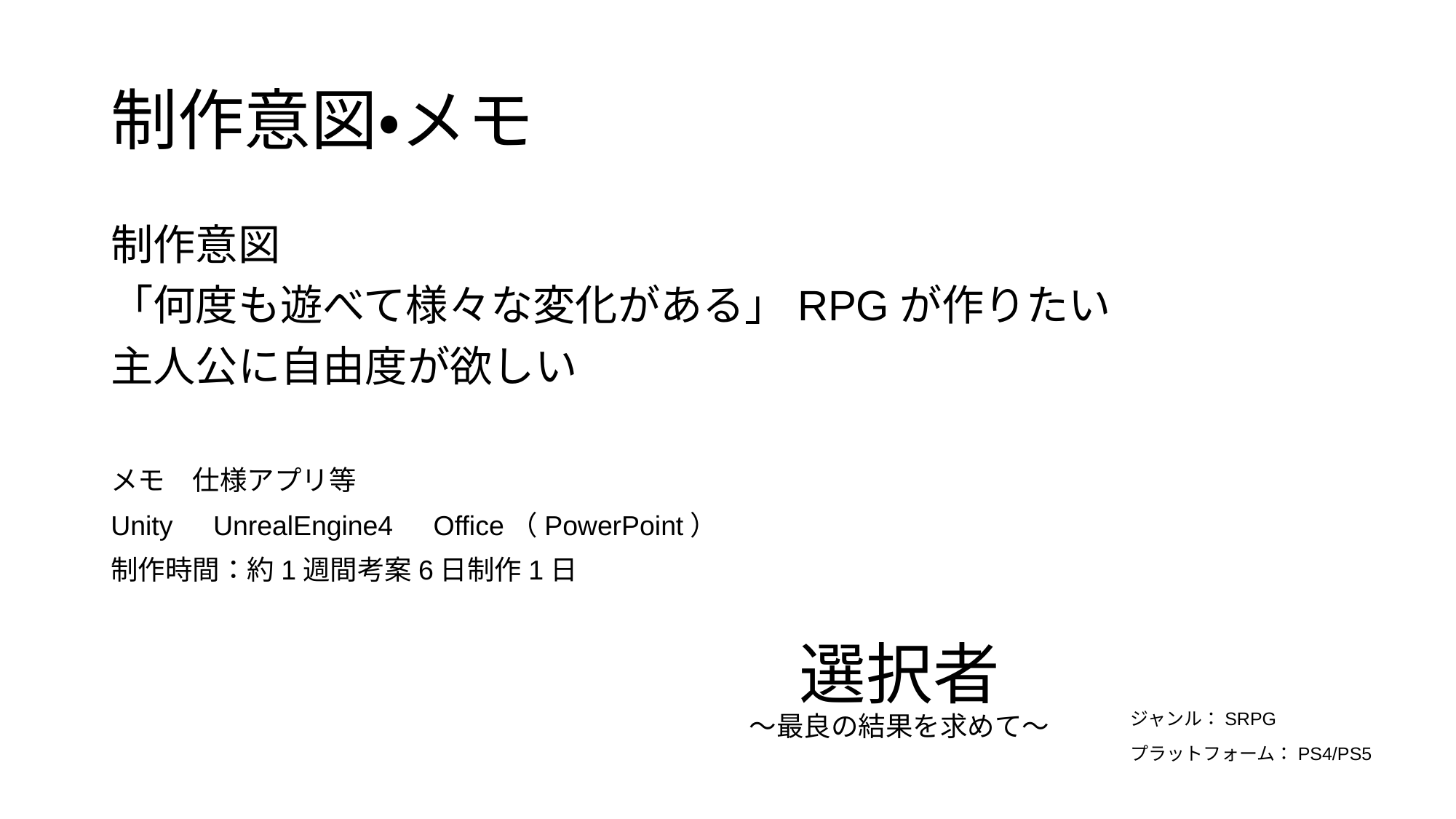

# 制作意図・メモ
制作意図
「何度も遊べて様々な変化がある」RPGが作りたい
主人公に自由度が欲しい

メモ　仕様アプリ等
Unity　UnrealEngine4　Office（PowerPoint）
制作時間：約1週間考案6日制作1日
選択者
～最良の結果を求めて～
ジャンル：SRPG
プラットフォーム：PS4/PS5